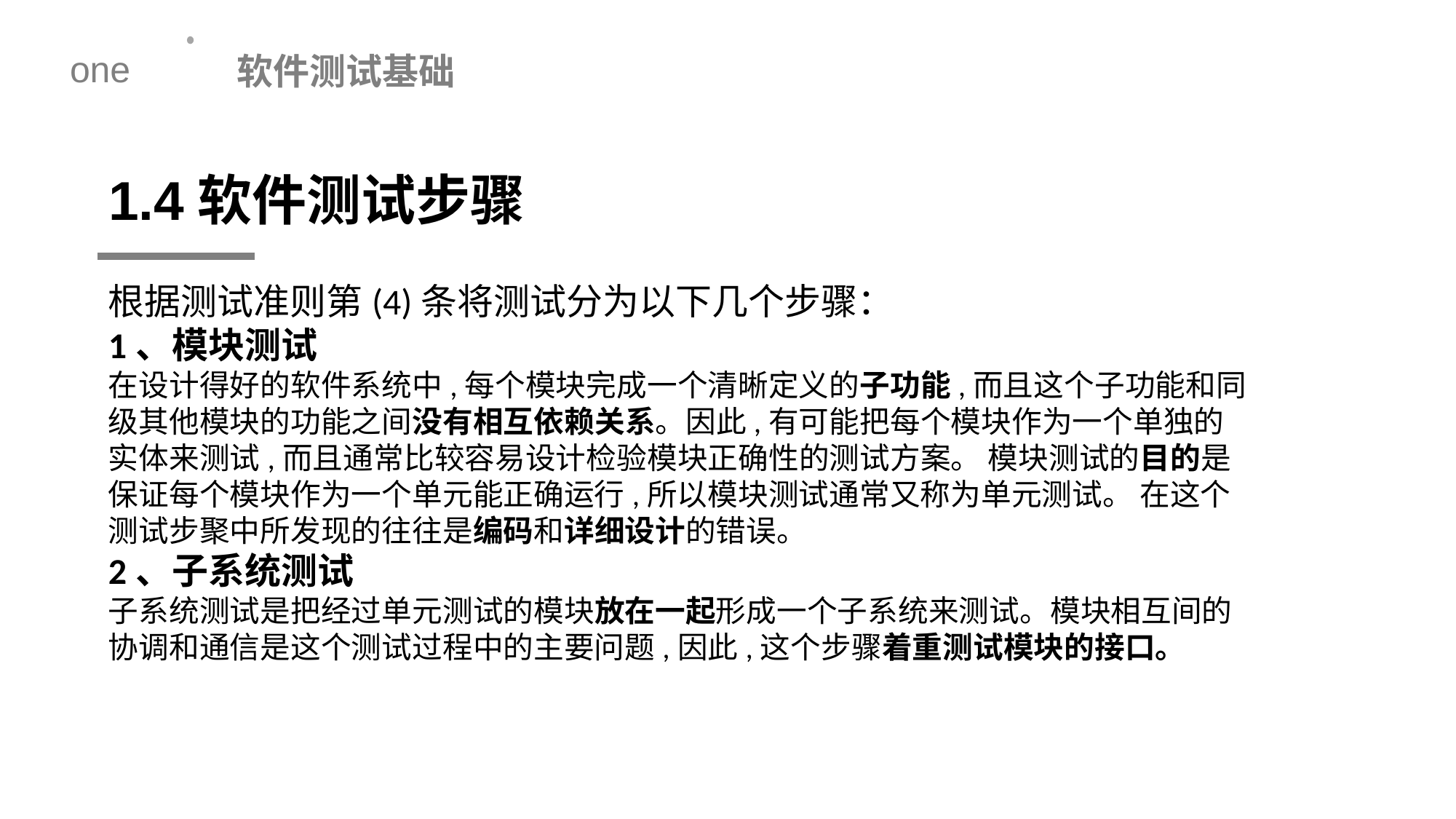

软件测试基础

one
1.4软件测试步骤
根据测试准则第(4)条将测试分为以下几个步骤：
1、模块测试
在设计得好的软件系统中,每个模块完成一个清晰定义的子功能,而且这个子功能和同级其他模块的功能之间没有相互依赖关系。因此,有可能把每个模块作为一个单独的实体来测试,而且通常比较容易设计检验模块正确性的测试方案。 模块测试的目的是保证每个模块作为一个单元能正确运行,所以模块测试通常又称为单元测试。 在这个测试步聚中所发现的往往是编码和详细设计的错误。
2、子系统测试
子系统测试是把经过单元测试的模块放在一起形成一个子系统来测试。模块相互间的协调和通信是这个测试过程中的主要问题,因此,这个步骤着重测试模块的接口。